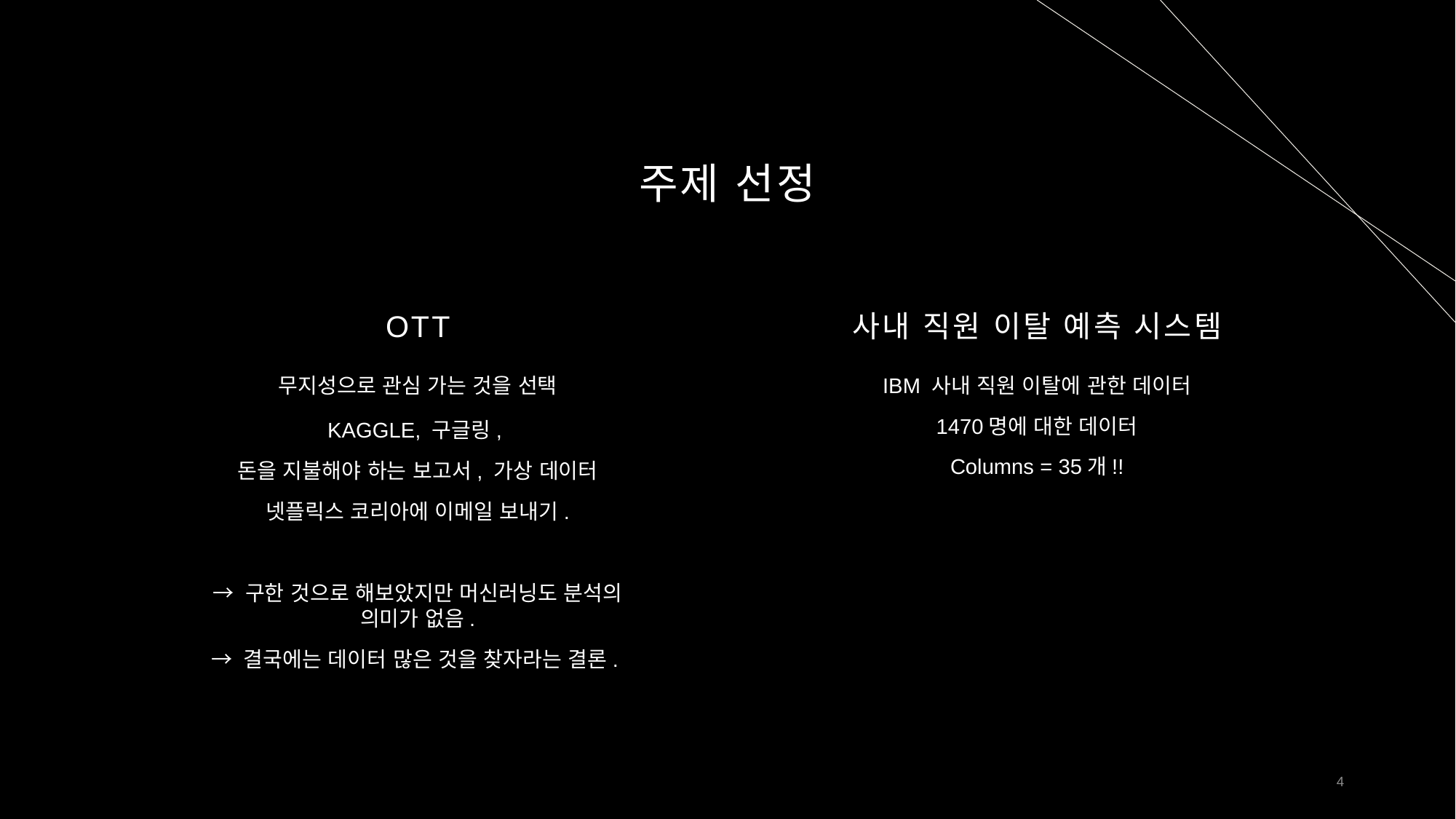

# 주제 선정
OTT
사내 직원 이탈 예측 시스템
무지성으로 관심 가는 것을 선택

IBM 사내 직원 이탈에 관한 데이터
1470명에 대한 데이터
Columns = 35개!!
KAGGLE, 구글링,
돈을 지불해야 하는 보고서, 가상 데이터
넷플릭스 코리아에 이메일 보내기.

→ 구한 것으로 해보았지만 머신러닝도 분석의 의미가 없음.
→ 결국에는 데이터 많은 것을 찾자라는 결론.

4